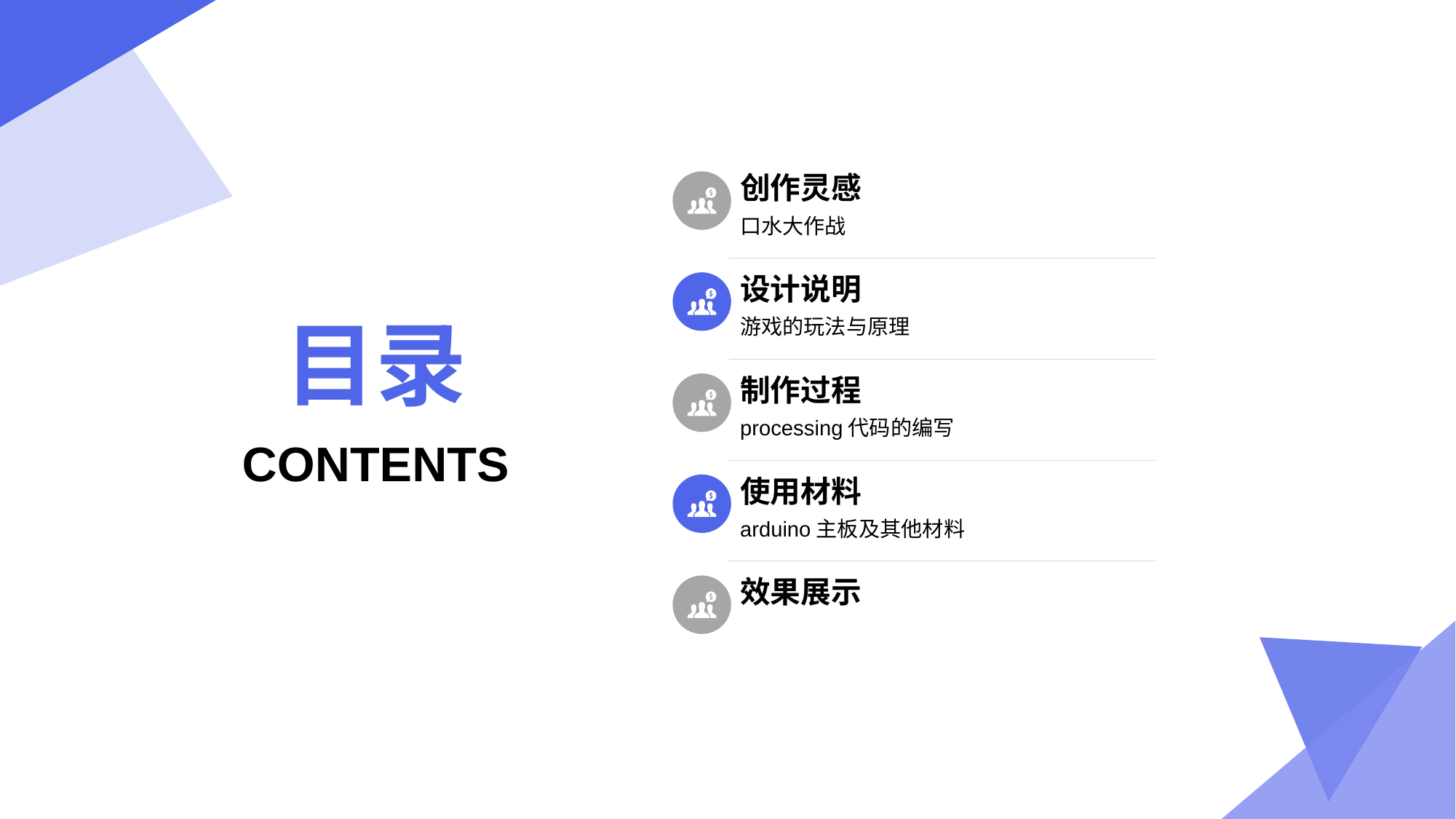

创作灵感

口水大作战
设计说明

目录

游戏的玩法与原理
制作过程

processing代码的编写
Contents
使用材料

arduino主板及其他材料
效果展示